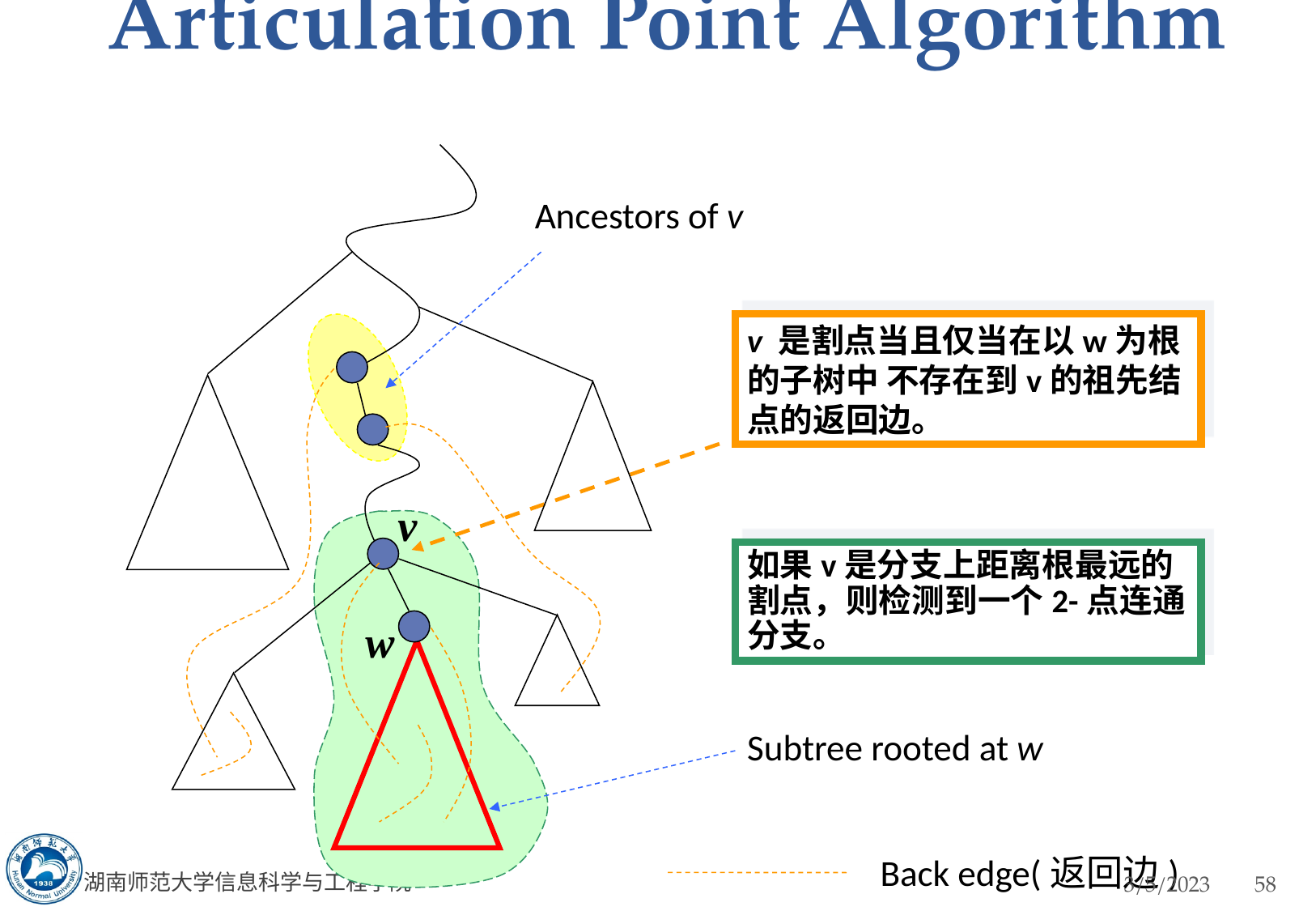

# Articulation Point Algorithm

Ancestors of v

v 是割点当且仅当在以w为根的子树中 不存在到v的祖先结点的返回边。

v

如果v是分支上距离根最远的割点，则检测到一个2-点连通分支。

w

Subtree rooted at w

Back edge(返回边)
湖南师范大学信息科学与工程学院
3/5/2023
58